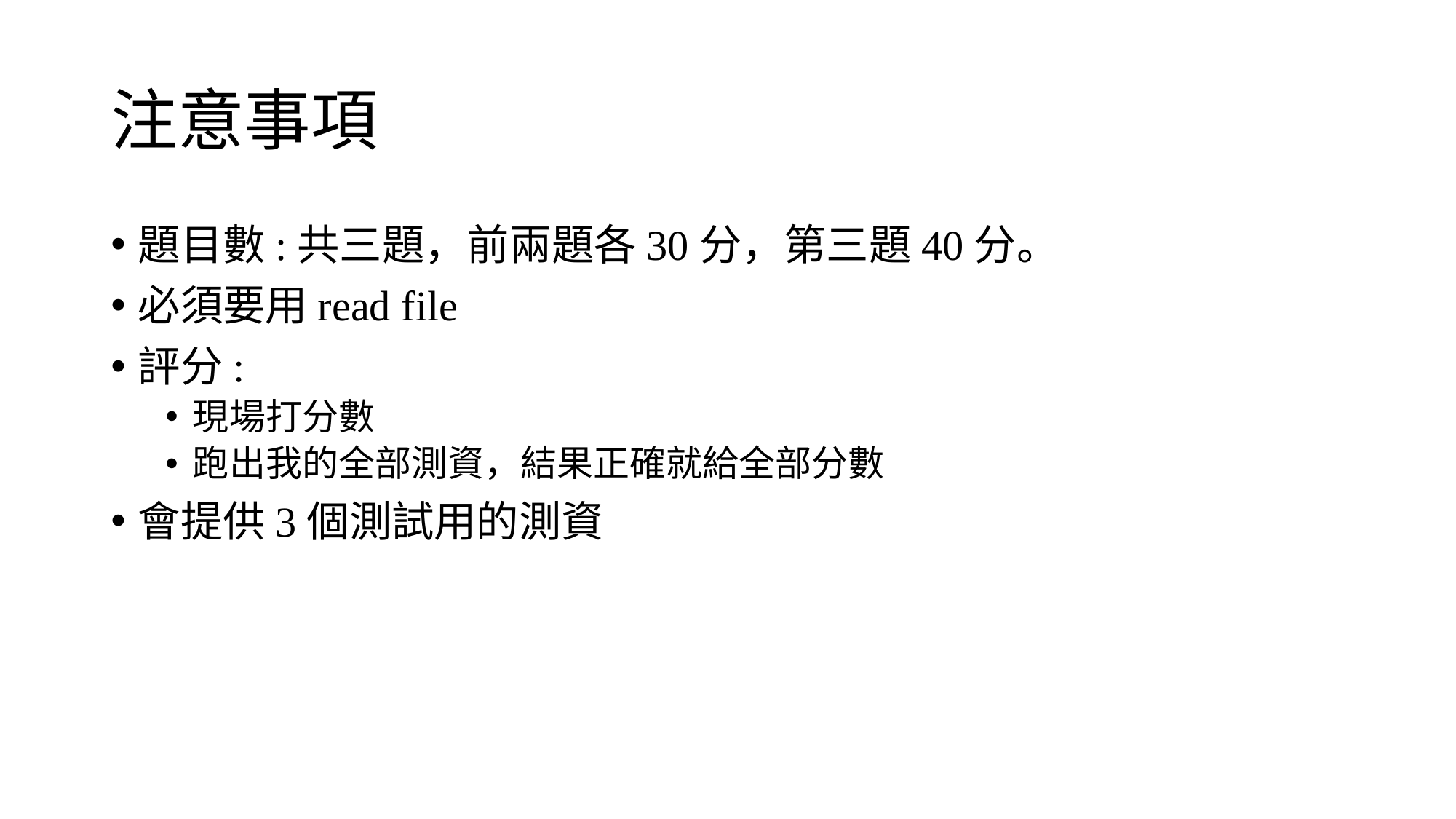

# 注意事項
題目數:共三題，前兩題各30分，第三題40分。
必須要用read file
評分:
現場打分數
跑出我的全部測資，結果正確就給全部分數
會提供3個測試用的測資